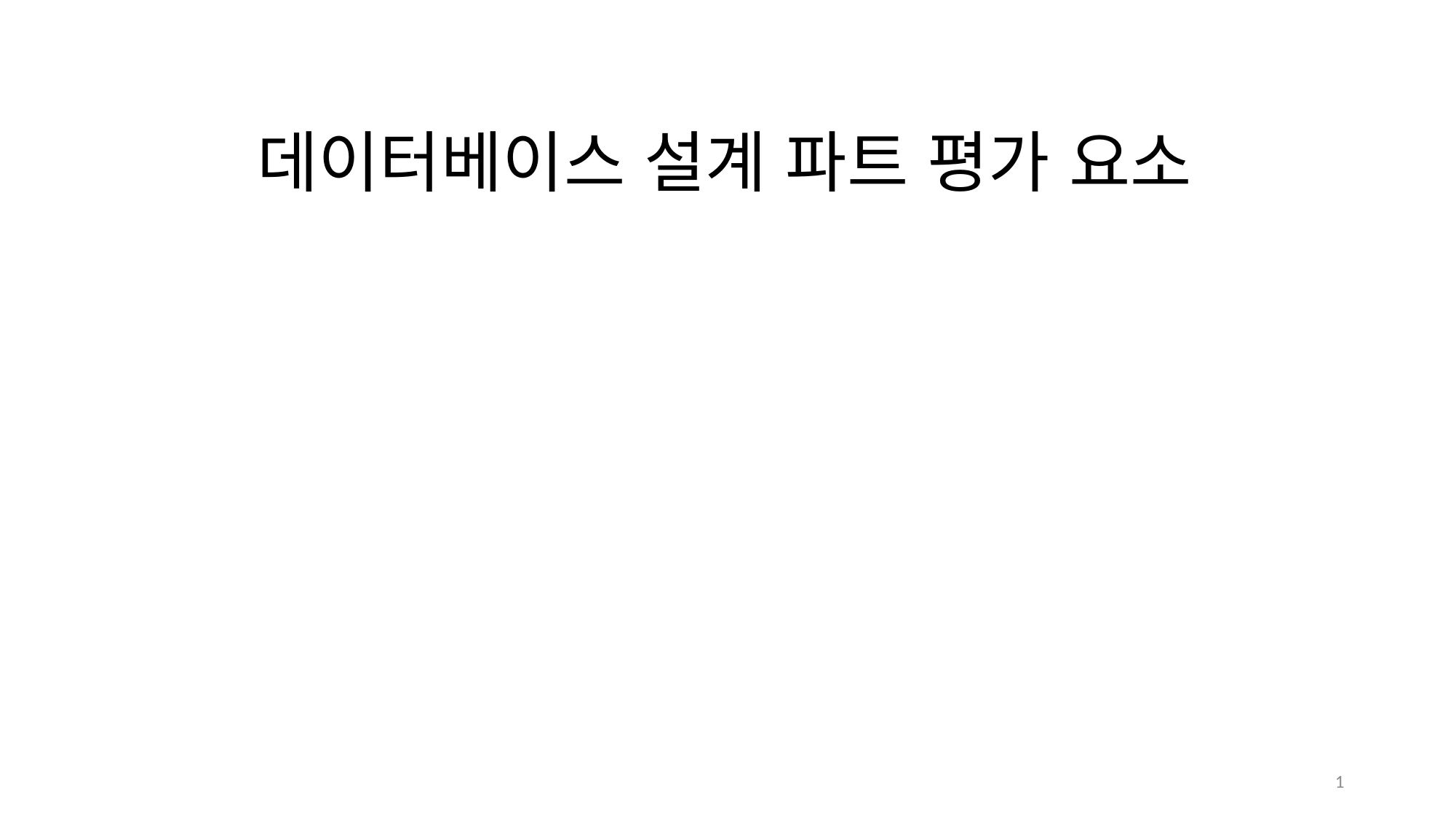

# 데이터베이스 설계 파트 평가 요소
1